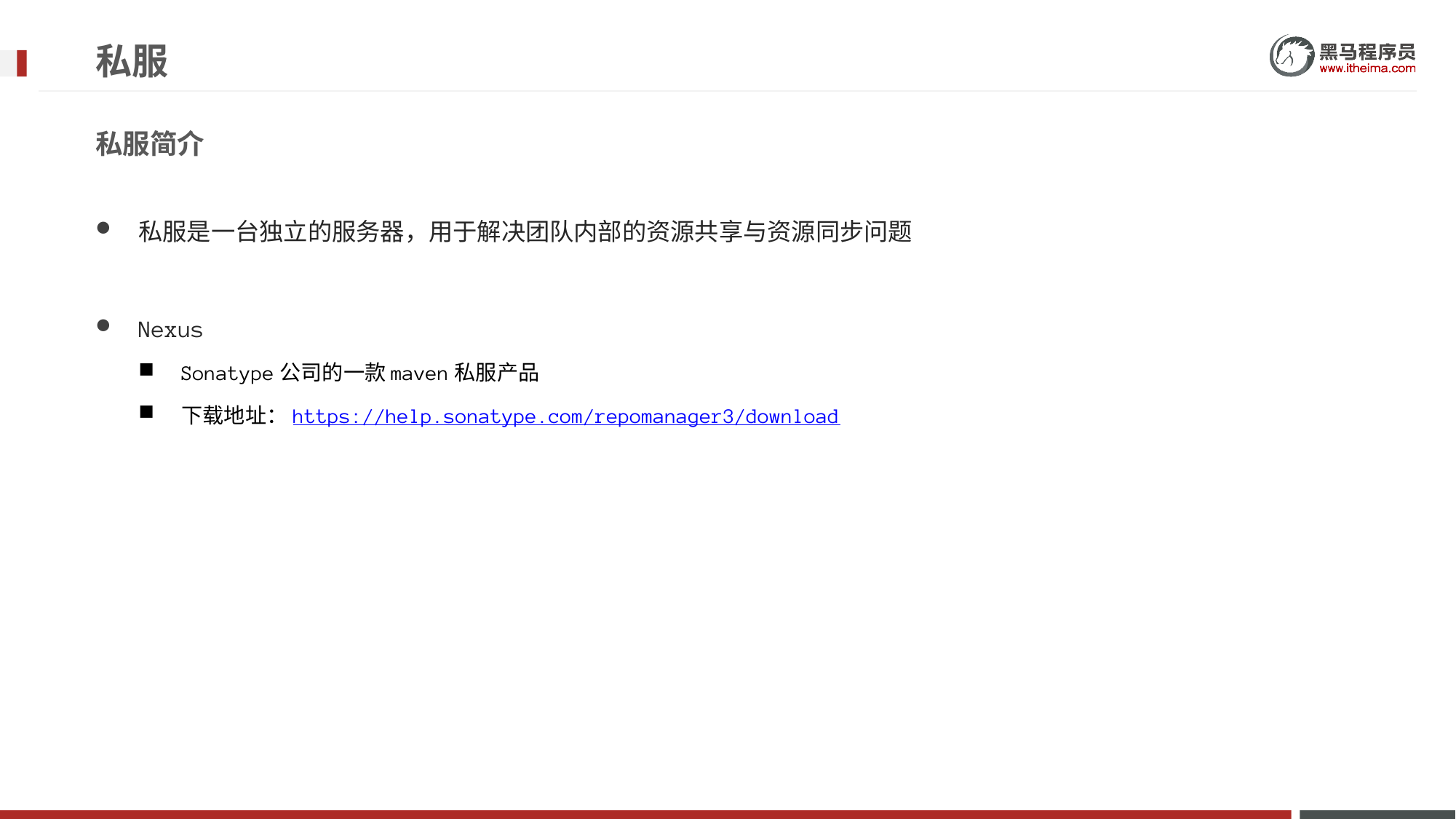

# 私服
私服简介
私服是一台独立的服务器，用于解决团队内部的资源共享与资源同步问题

Nexus
Sonatype公司的一款maven私服产品
下载地址：https://help.sonatype.com/repomanager3/download